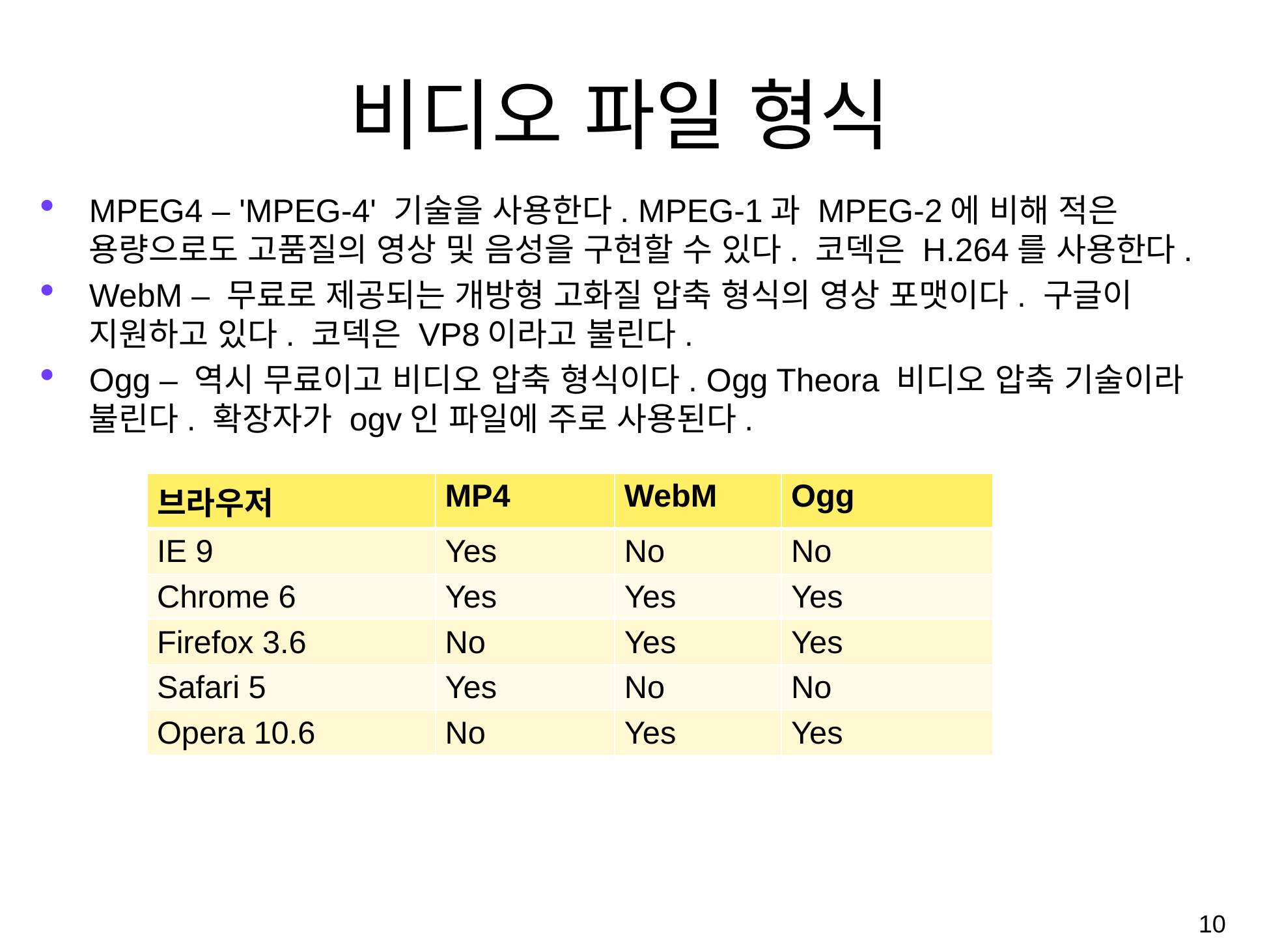

# 비디오 파일 형식
MPEG4 – 'MPEG-4' 기술을 사용한다. MPEG-1과 MPEG-2에 비해 적은 용량으로도 고품질의 영상 및 음성을 구현할 수 있다. 코덱은 H.264를 사용한다.
WebM – 무료로 제공되는 개방형 고화질 압축 형식의 영상 포맷이다. 구글이 지원하고 있다. 코덱은 VP8이라고 불린다.
Ogg – 역시 무료이고 비디오 압축 형식이다. Ogg Theora 비디오 압축 기술이라 불린다. 확장자가 ogv인 파일에 주로 사용된다.

| 브라우저 | MP4 | WebM | Ogg |
| --- | --- | --- | --- |
| IE 9 | Yes | No | No |
| Chrome 6 | Yes | Yes | Yes |
| Firefox 3.6 | No | Yes | Yes |
| Safari 5 | Yes | No | No |
| Opera 10.6 | No | Yes | Yes |
10